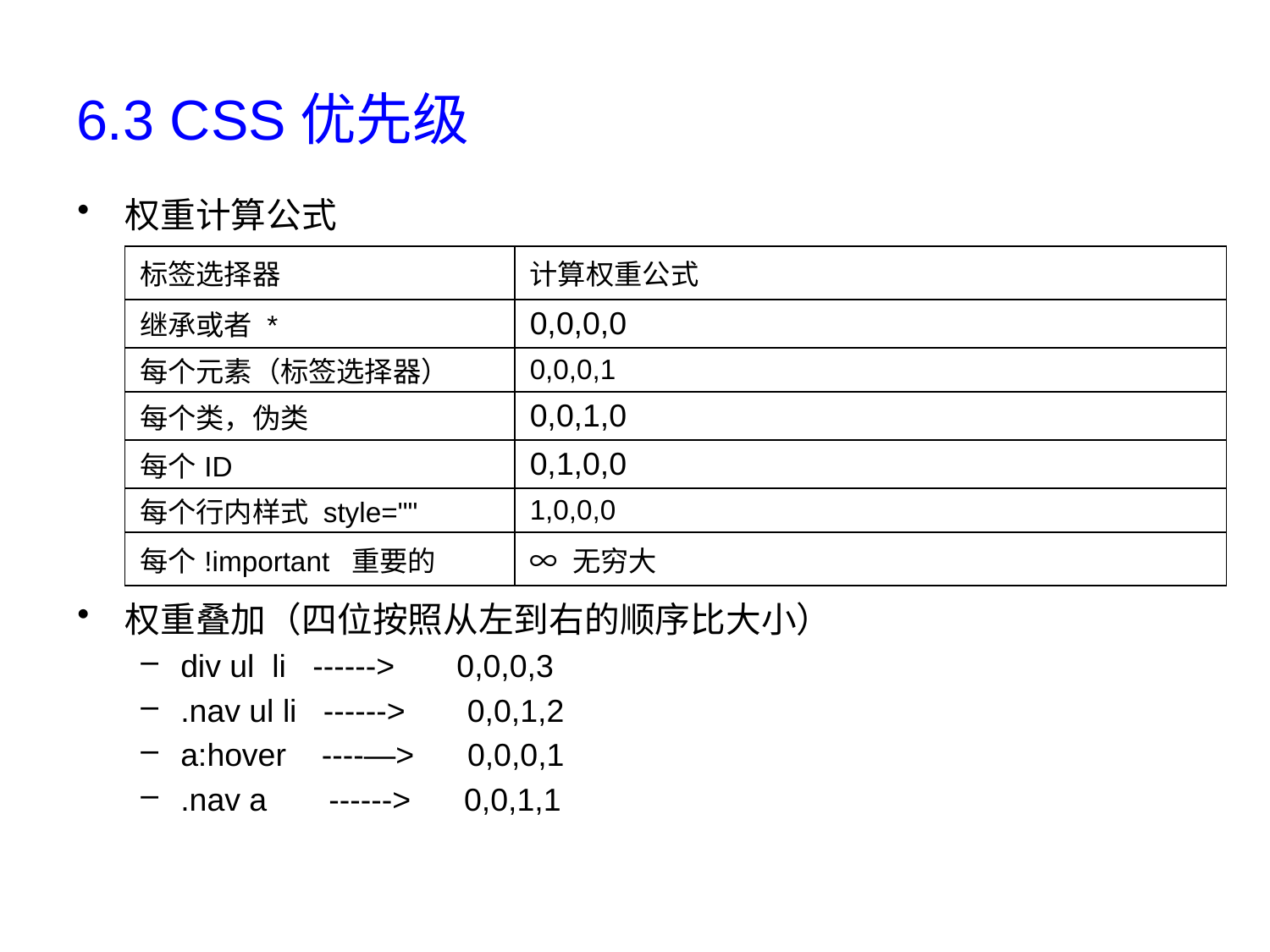

# 6.3 CSS优先级
权重计算公式

权重叠加（四位按照从左到右的顺序比大小）
div ul  li   ------>       0,0,0,3
.nav ul li   ------>       0,0,1,2
a:hover    ----—>      0,0,0,1
.nav a       ------>      0,0,1,1

| 标签选择器 | 计算权重公式 |
| --- | --- |
| 继承或者 \* | 0,0,0,0 |
| 每个元素（标签选择器） | 0,0,0,1 |
| 每个类，伪类 | 0,0,1,0 |
| 每个ID | 0,1,0,0 |
| 每个行内样式 style="" | 1,0,0,0 |
| 每个!important 重要的 | ∞ 无穷大 |